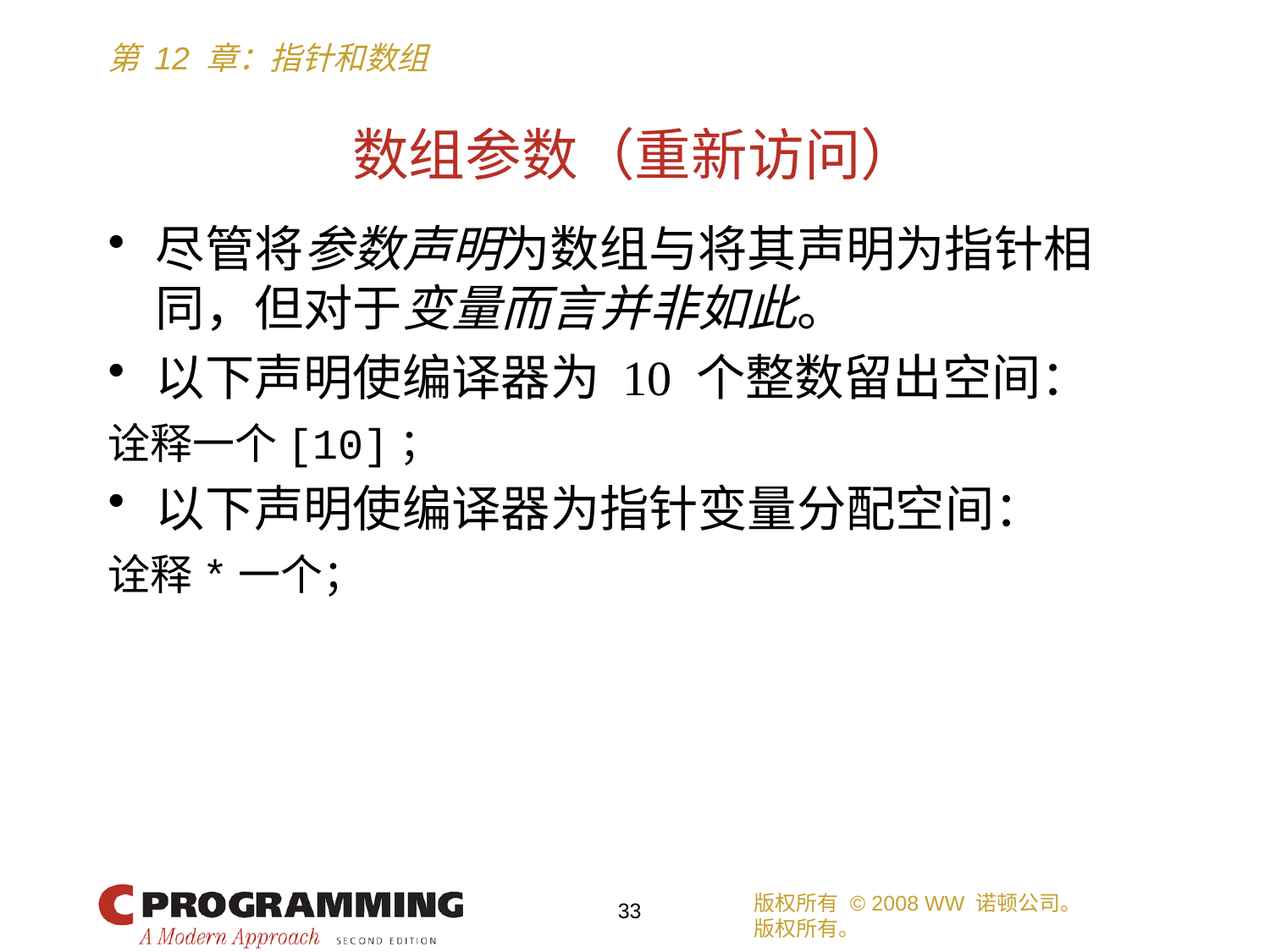

# 数组参数（重新访问）
尽管将参数声明为数组与将其声明为指针相同，但对于变量而言并非如此。
以下声明使编译器为 10 个整数留出空间：
诠释一个[10]；
以下声明使编译器为指针变量分配空间：
诠释*一个；
版权所有 © 2008 WW 诺顿公司。
版权所有。
33